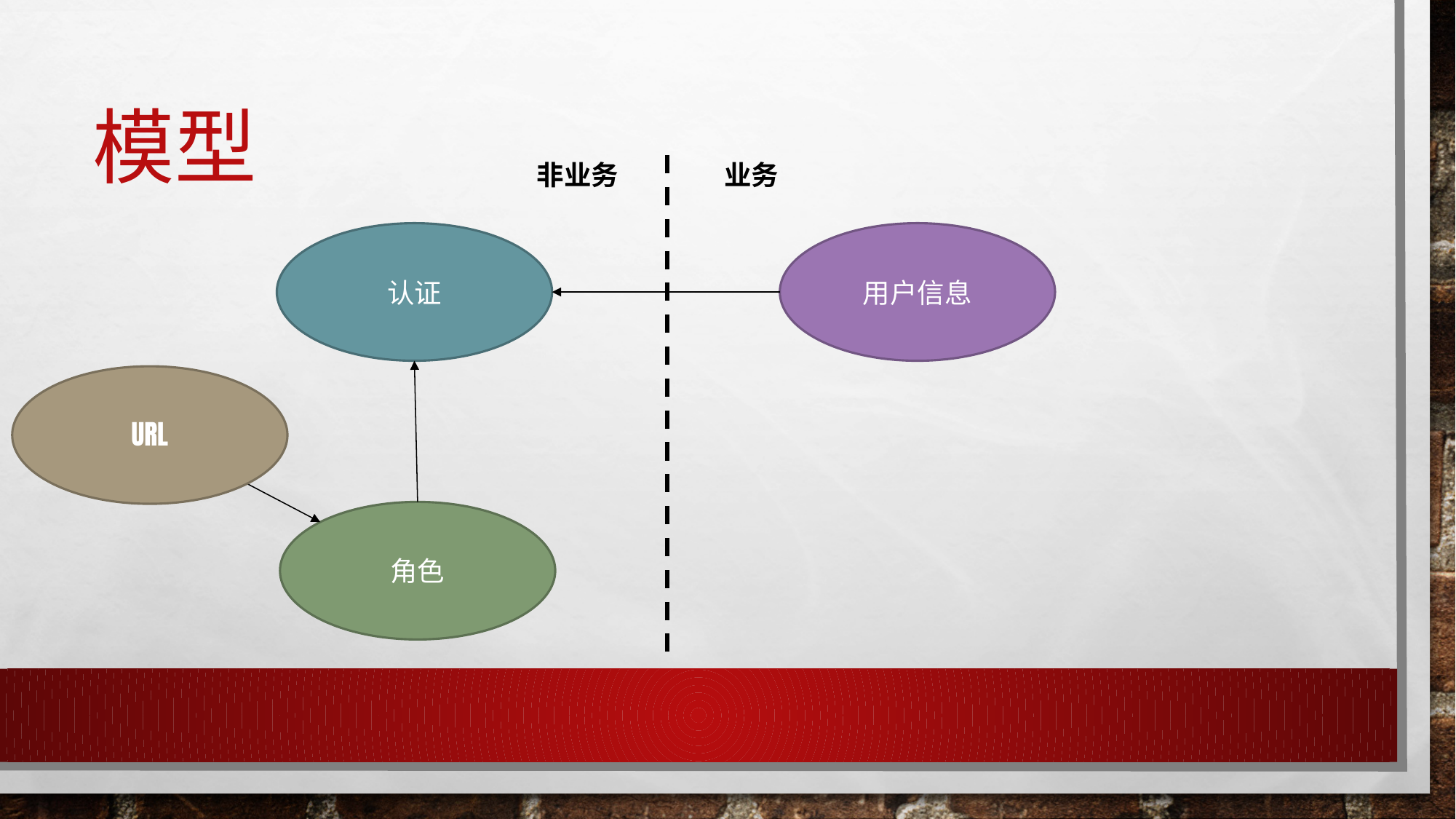

# 模型
非业务
业务
用户信息
认证
URL
角色